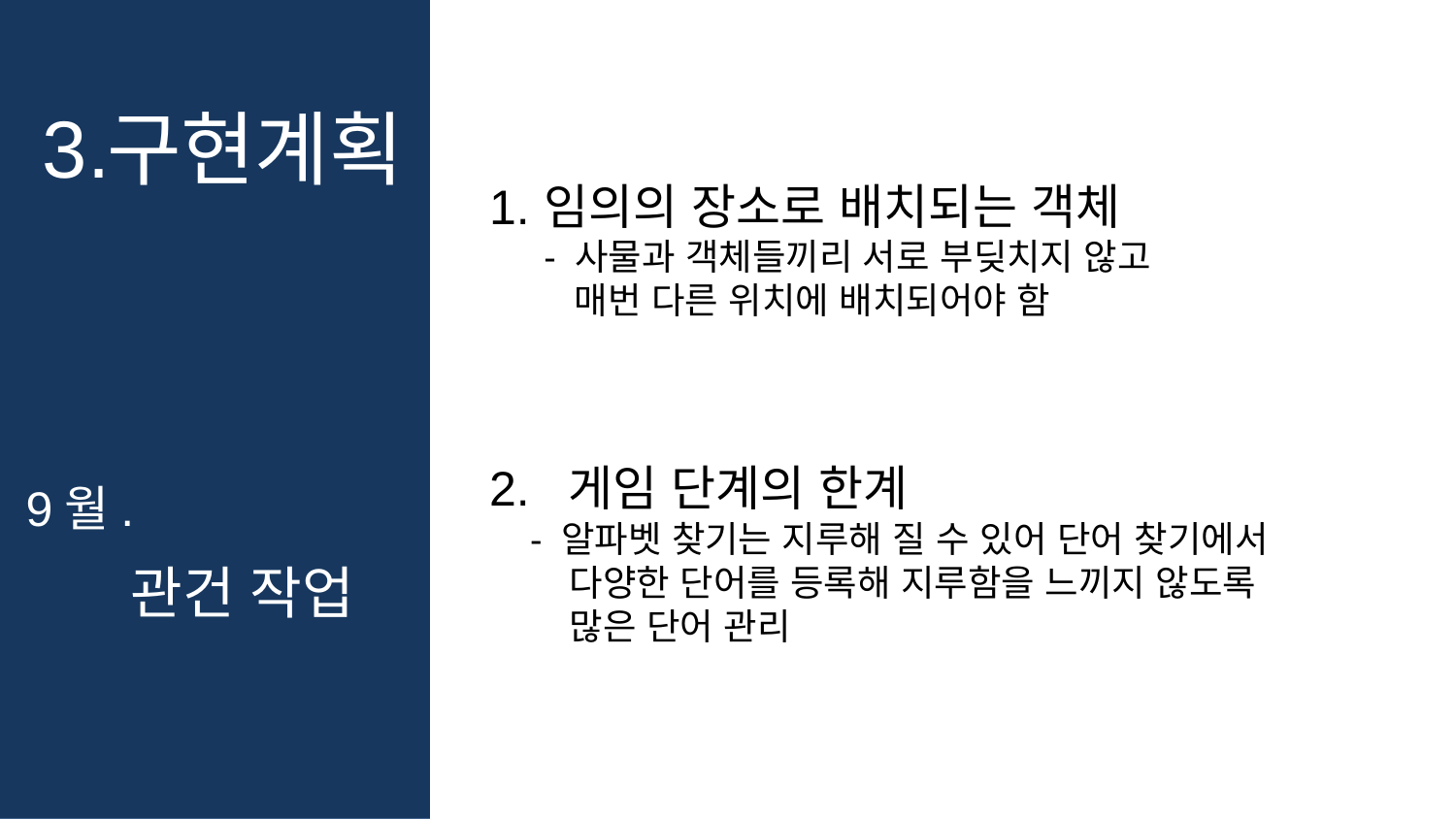

# 구현계획
3.
임의의 장소로 배치되는 객체
- 사물과 객체들끼리 서로 부딪치지 않고
   매번 다른 위치에 배치되어야 함
2.  게임 단계의 한계
    - 알파벳 찾기는 지루해 질 수 있어 단어 찾기에서
       다양한 단어를 등록해 지루함을 느끼지 않도록
       많은 단어 관리
9월.
관건 작업